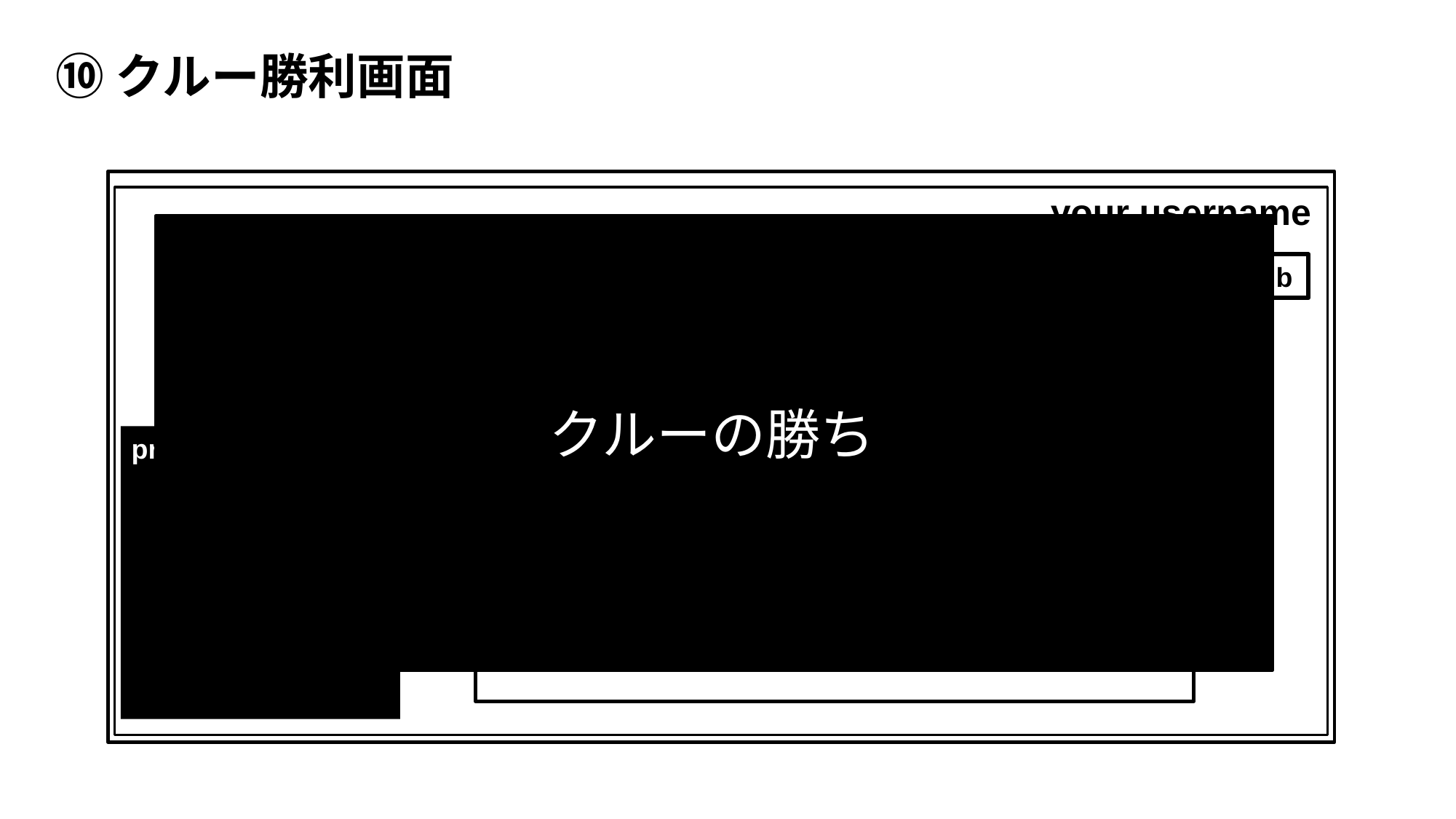

⑩クルー勝利画面

your username

github
クルーの勝ち
マップとキャラクターの表示

prompt >

システムからのメッセージ欄（ユーザ補助）